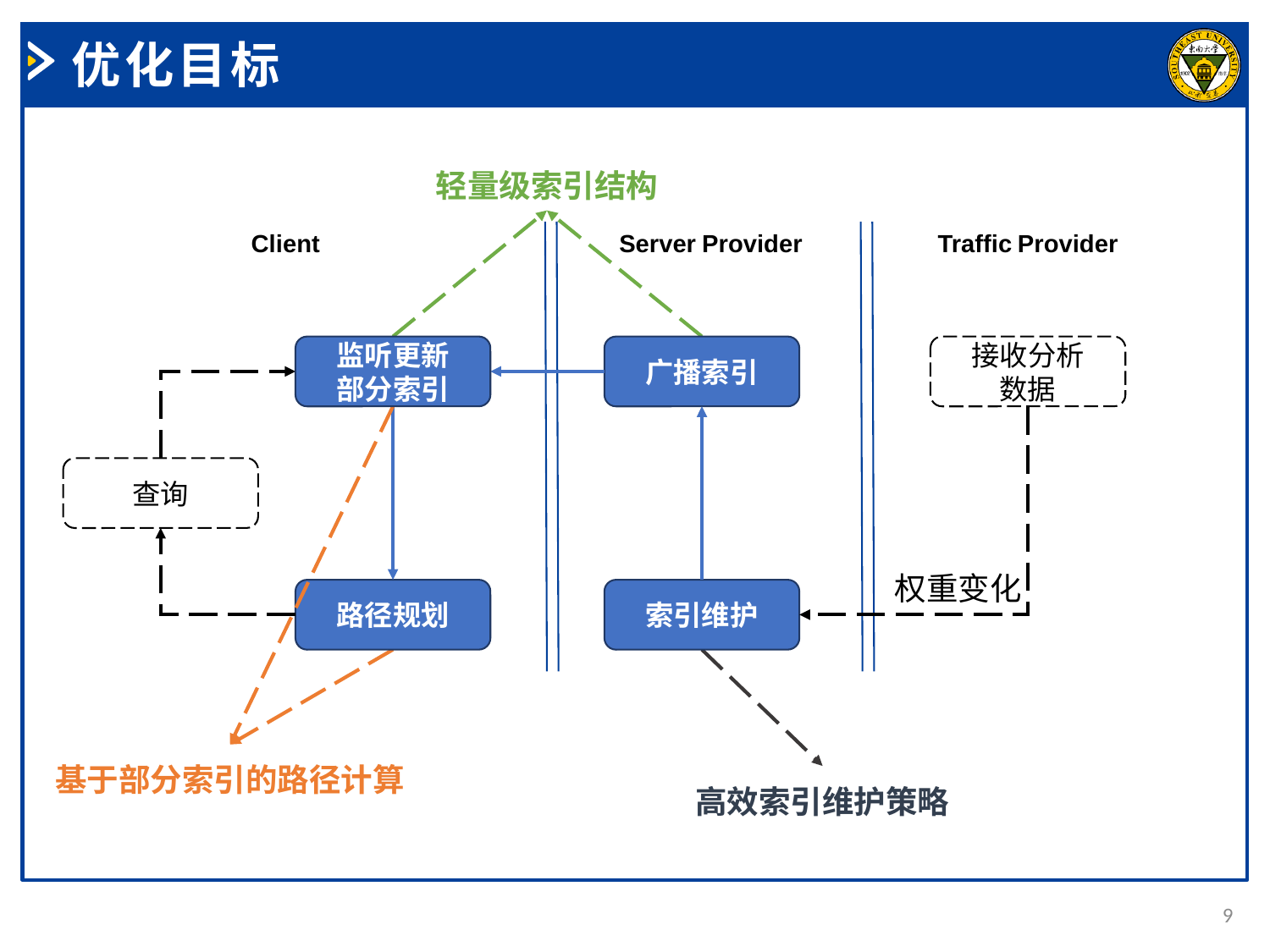

优化目标
轻量级索引结构
Client
Server Provider
Traffic Provider
监听更新
部分索引
广播索引
接收分析
数据
查询
权重变化
路径规划
索引维护
基于部分索引的路径计算
高效索引维护策略
9